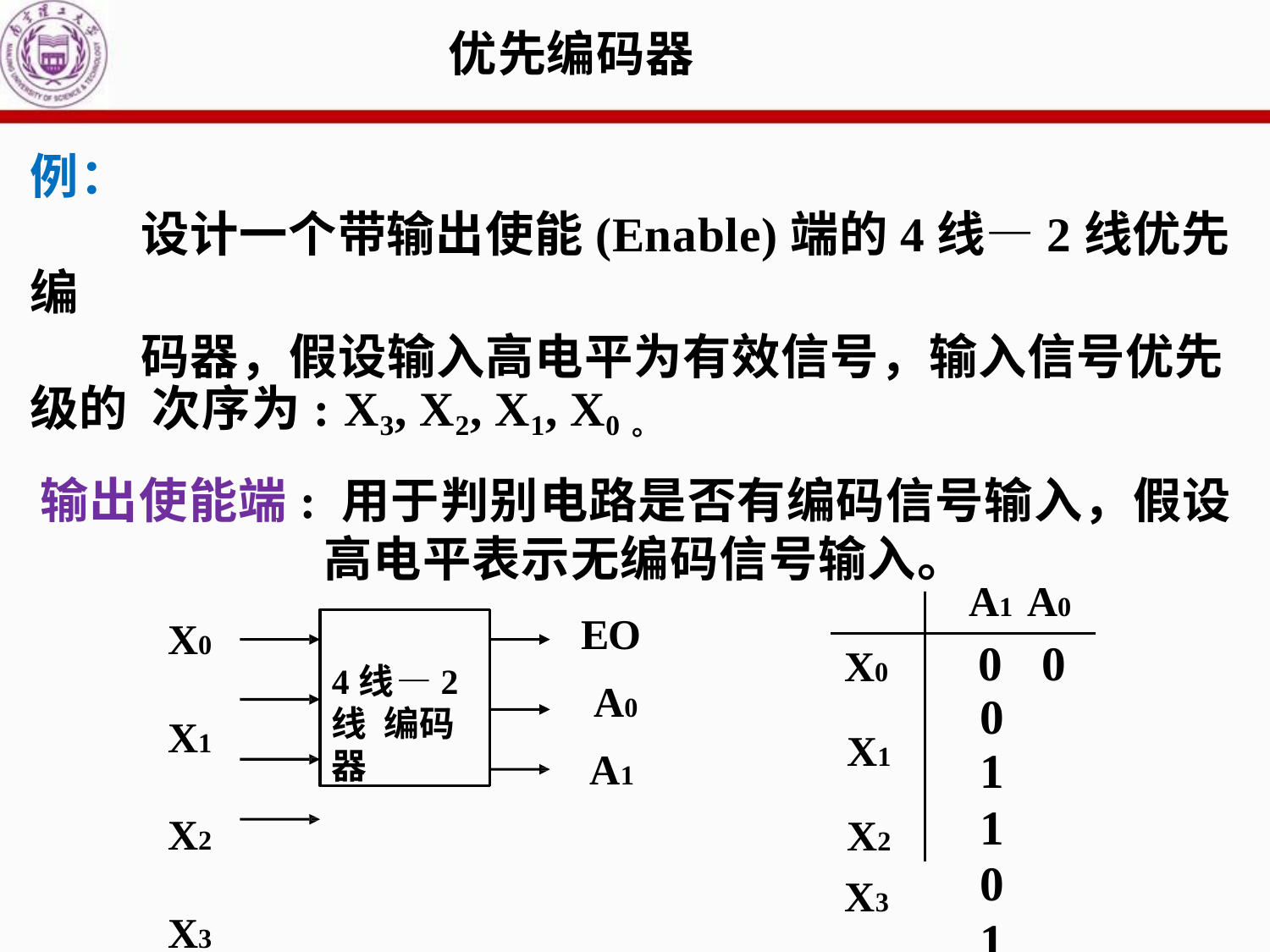

# 优先编码器
例：
设计一个带输出使能(Enable)端的4线—2线优先编
码器，假设输入高电平为有效信号，输入信号优先级的  次序为: X3, X2, X1, X0。
输出使能端: 用于判别电路是否有编码信号输入，假设  高电平表示无编码信号输入。
A1  A0
EO  A0  A1

X0  X1  X2  X3

4线—2线  编码器

0	0
0	1
1	0
1	1
X0  X1  X2
X3